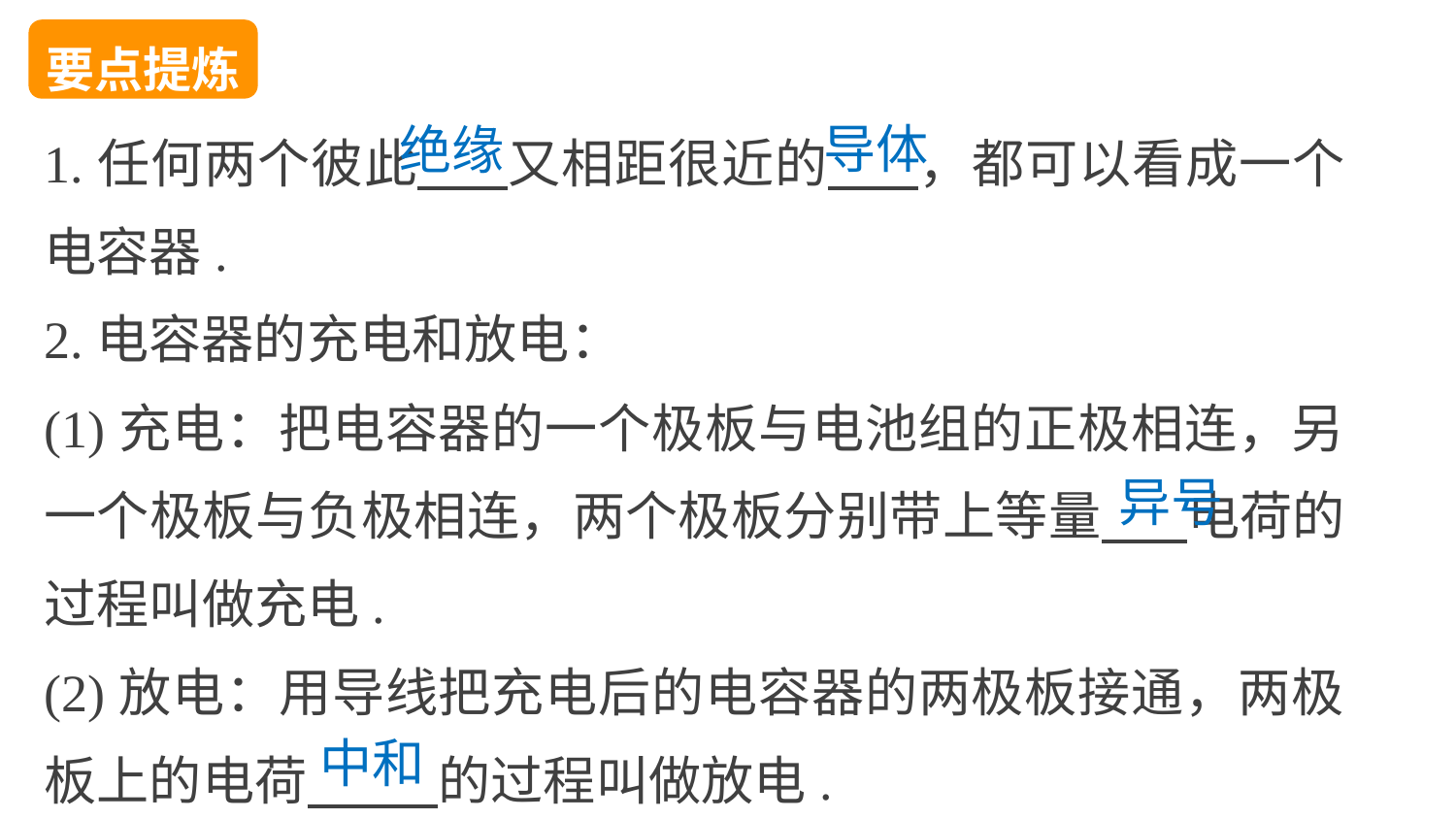

要点提炼
1.任何两个彼此       又相距很近的       ，都可以看成一个电容器.
2.电容器的充电和放电：
(1)充电：把电容器的一个极板与电池组的正极相连，另一个极板与负极相连，两个极板分别带上等量       电荷的过程叫做充电.
(2)放电：用导线把充电后的电容器的两极板接通，两极板上的电荷           的过程叫做放电.
导体
绝缘
异号
中和